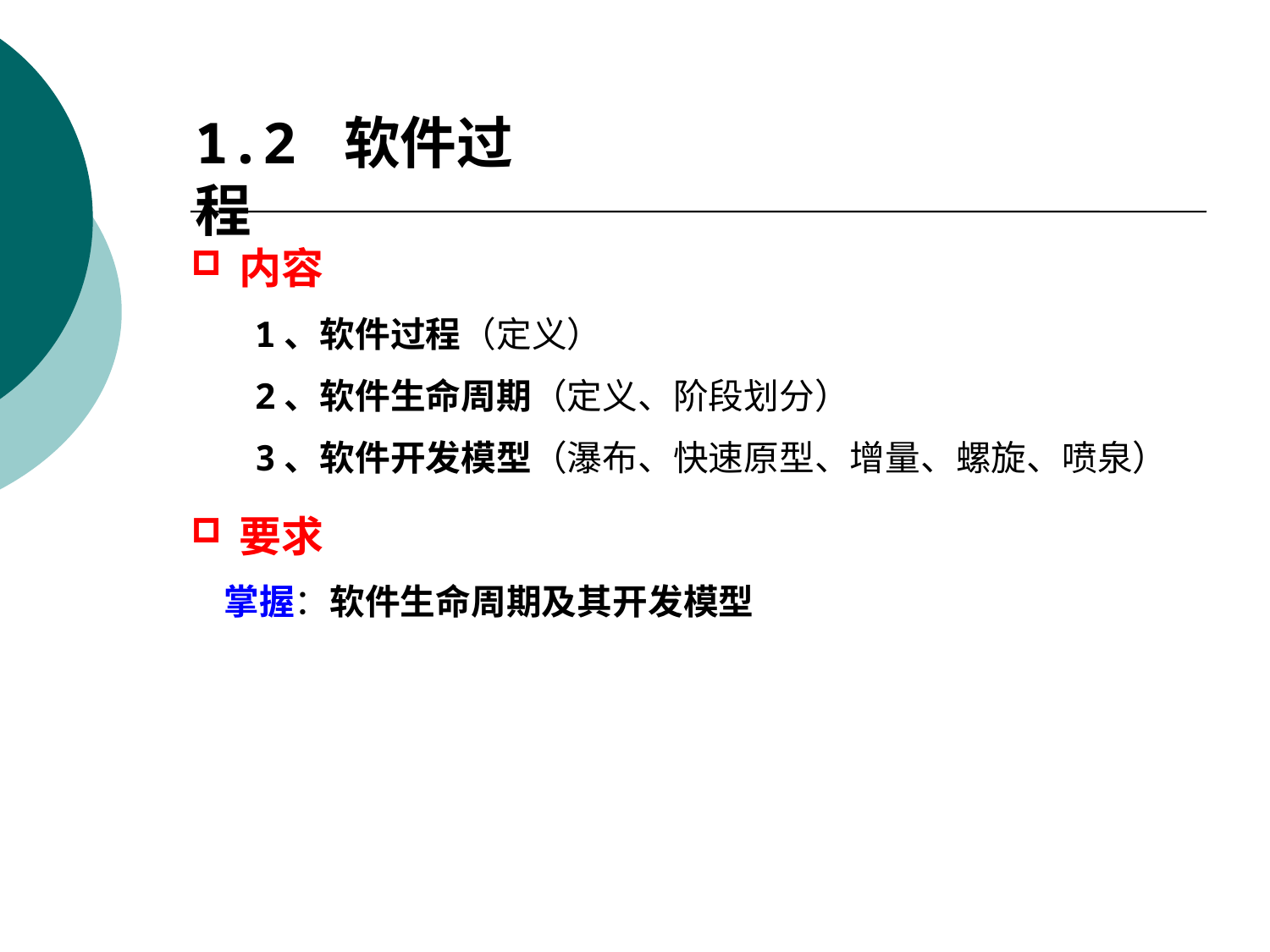

1.2 软件过程
内容
   1、软件过程（定义）
   2、软件生命周期（定义、阶段划分）
   3、软件开发模型（瀑布、快速原型、增量、螺旋、喷泉）
要求
   掌握：软件生命周期及其开发模型